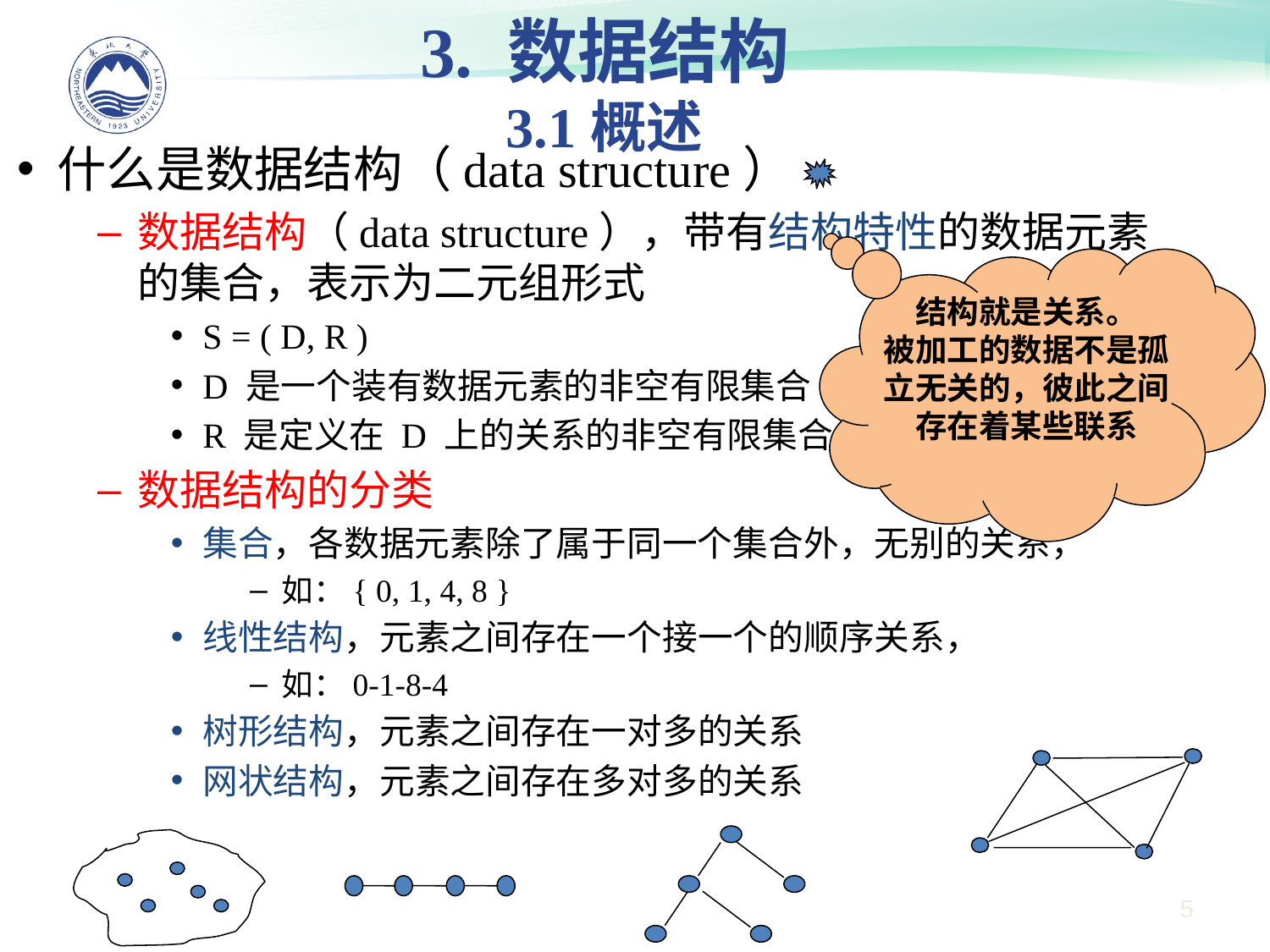

3. 数据结构
3.1概述
什么是数据结构（data structure）
数据结构（data structure），带有结构特性的数据元素的集合，表示为二元组形式
S = ( D, R )
D 是一个装有数据元素的非空有限集合
R 是定义在 D 上的关系的非空有限集合
数据结构的分类
集合，各数据元素除了属于同一个集合外，无别的关系，
如：{ 0, 1, 4, 8 }
线性结构，元素之间存在一个接一个的顺序关系，
如：0-1-8-4
树形结构，元素之间存在一对多的关系
网状结构，元素之间存在多对多的关系

结构就是关系。
被加工的数据不是孤立无关的，彼此之间存在着某些联系

5